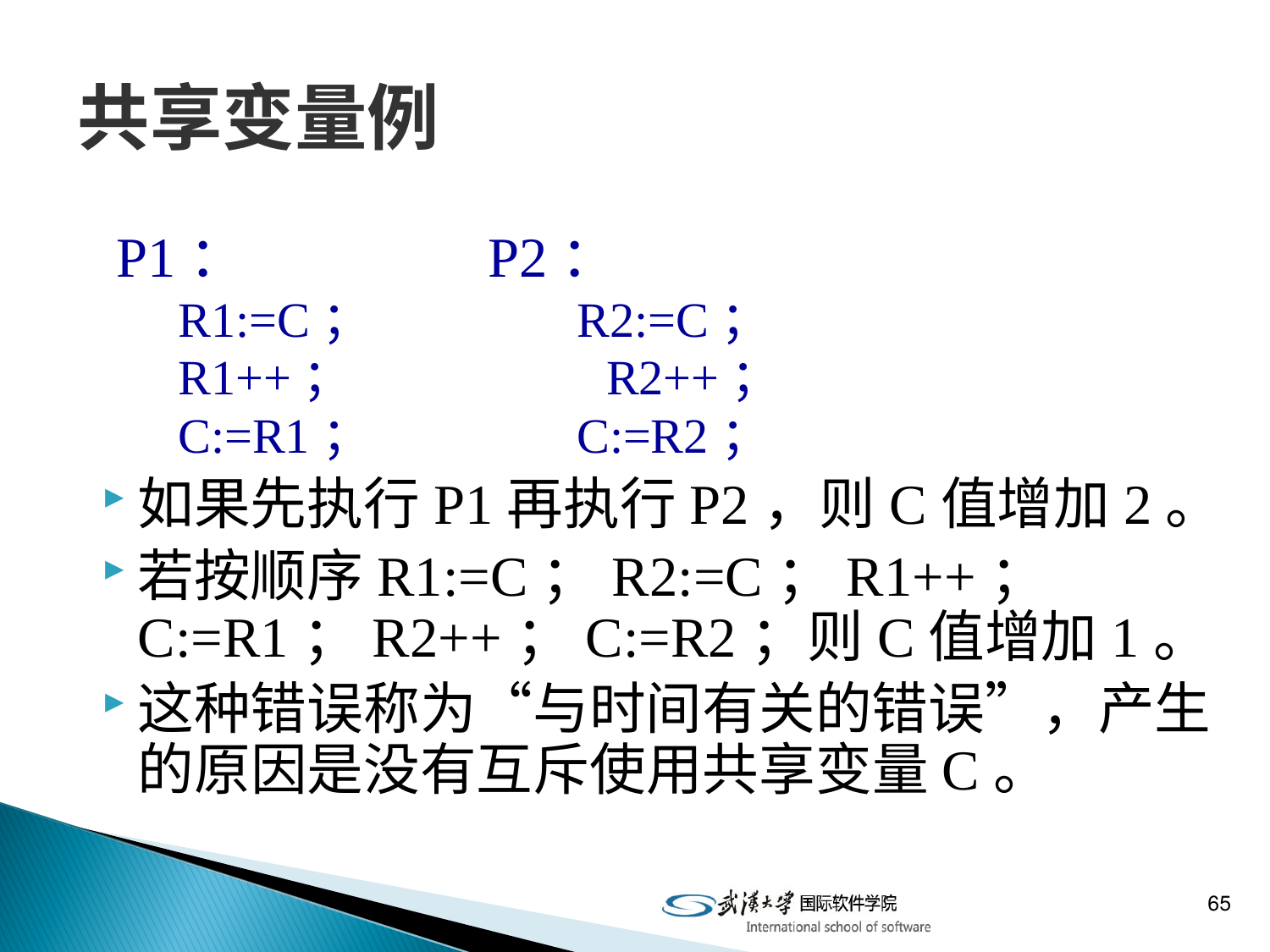

# 共享变量例
 P1：                  P2：
   R1:=C；               	 R2:=C；
   R1++；                      R2++；
   C:=R1；                	 C:=R2；
如果先执行P1再执行P2，则C值增加2。
若按顺序R1:=C；R2:=C；R1++；C:=R1；R2++；C:=R2；则C值增加1。
这种错误称为“与时间有关的错误”，产生的原因是没有互斥使用共享变量C。